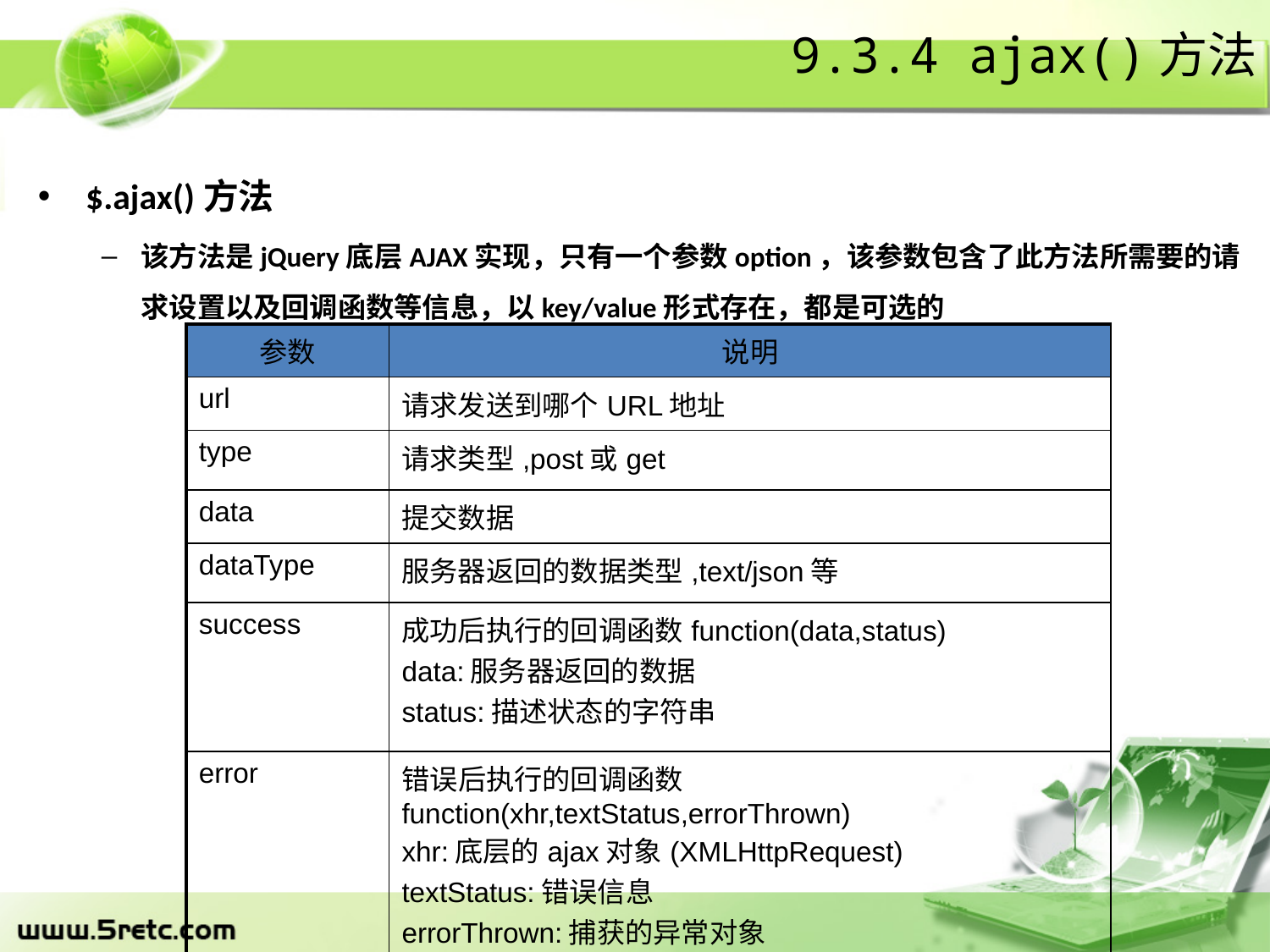

9.3.4 ajax()方法
$.ajax()方法
该方法是jQuery底层AJAX实现，只有一个参数option，该参数包含了此方法所需要的请求设置以及回调函数等信息，以key/value形式存在，都是可选的
| 参数 | 说明 |
| --- | --- |
| url | 请求发送到哪个URL地址 |
| type | 请求类型,post或get |
| data | 提交数据 |
| dataType | 服务器返回的数据类型,text/json等 |
| success | 成功后执行的回调函数function(data,status) data:服务器返回的数据 status:描述状态的字符串 |
| error | 错误后执行的回调函数 function(xhr,textStatus,errorThrown) xhr:底层的ajax对象(XMLHttpRequest) textStatus:错误信息 errorThrown:捕获的异常对象 |